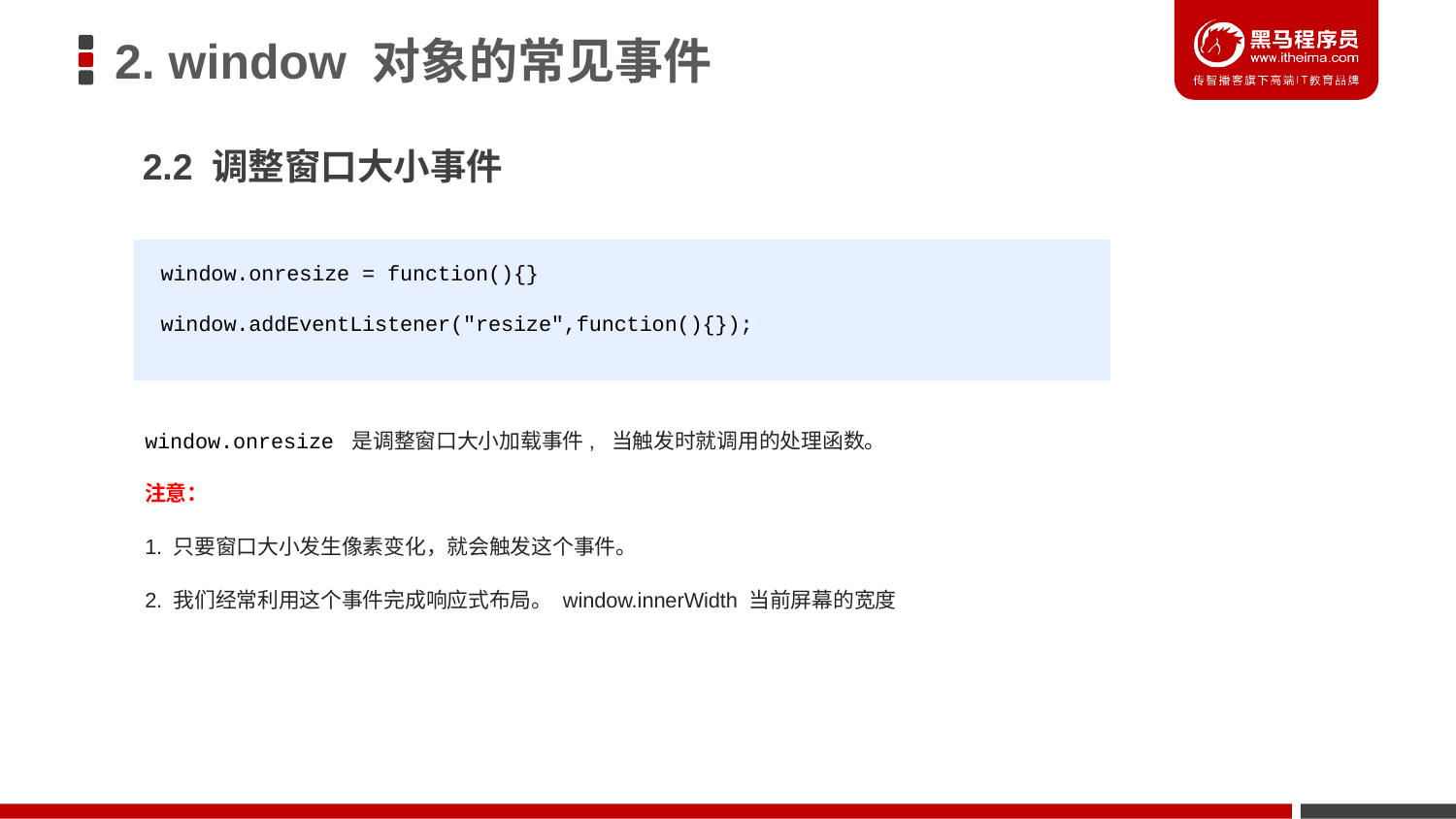

# 2. window 对象的常见事件
2.2 调整窗口大小事件
 window.onresize = function(){}

 window.addEventListener("resize",function(){});

window.onresize 是调整窗口大小加载事件,  当触发时就调用的处理函数。
注意：
1. 只要窗口大小发生像素变化，就会触发这个事件。
2. 我们经常利用这个事件完成响应式布局。 window.innerWidth 当前屏幕的宽度